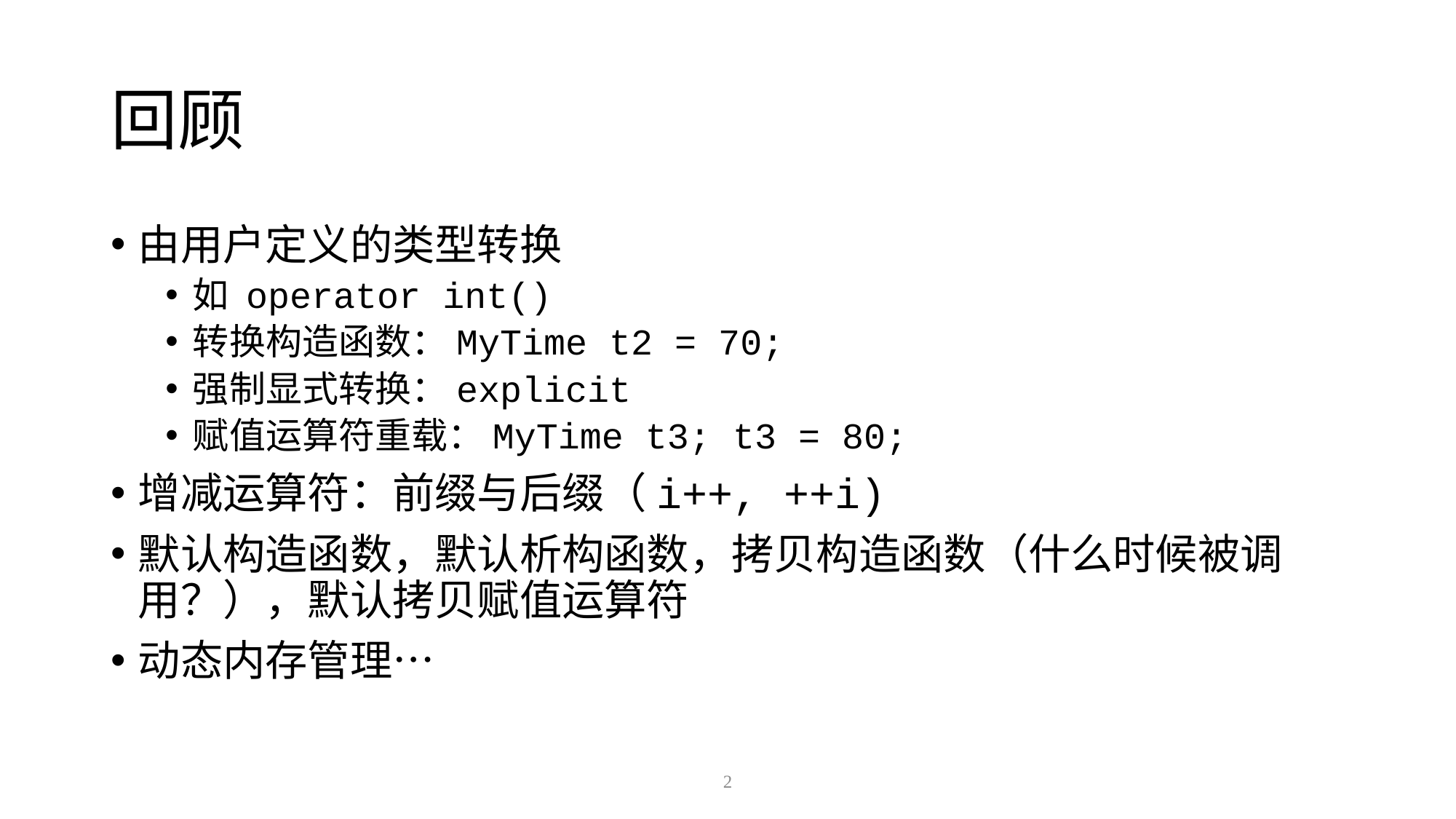

# 回顾
由用户定义的类型转换
如 operator int()
转换构造函数：MyTime t2 = 70;
强制显式转换：explicit
赋值运算符重载：MyTime t3; t3 = 80;
增减运算符：前缀与后缀（i++, ++i)
默认构造函数，默认析构函数，拷贝构造函数（什么时候被调用？），默认拷贝赋值运算符
动态内存管理…
2